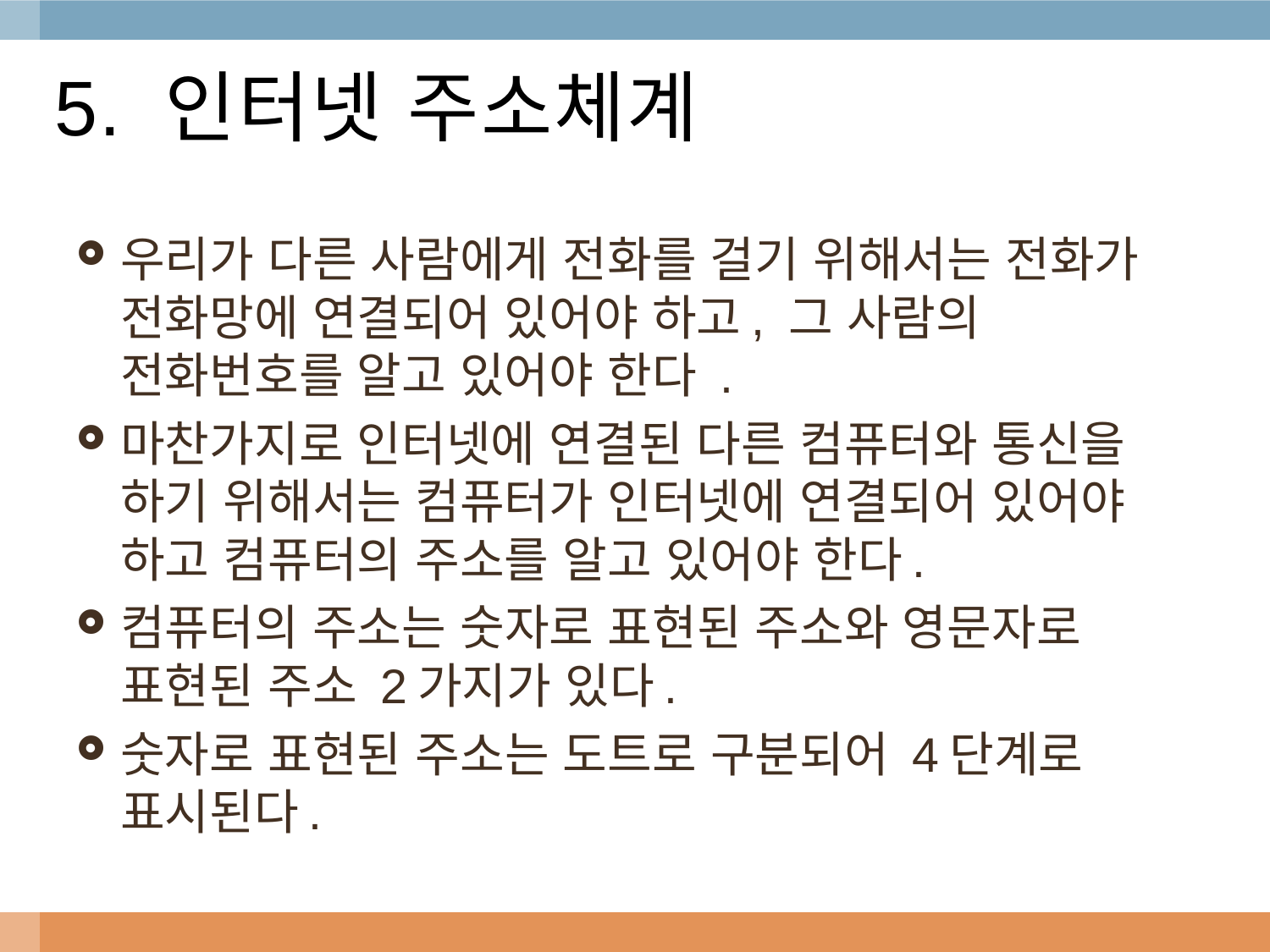

# 5. 인터넷 주소체계
우리가 다른 사람에게 전화를 걸기 위해서는 전화가 전화망에 연결되어 있어야 하고, 그 사람의 전화번호를 알고 있어야 한다 .
마찬가지로 인터넷에 연결된 다른 컴퓨터와 통신을 하기 위해서는 컴퓨터가 인터넷에 연결되어 있어야 하고 컴퓨터의 주소를 알고 있어야 한다.
컴퓨터의 주소는 숫자로 표현된 주소와 영문자로 표현된 주소 2가지가 있다.
숫자로 표현된 주소는 도트로 구분되어 4단계로 표시된다.